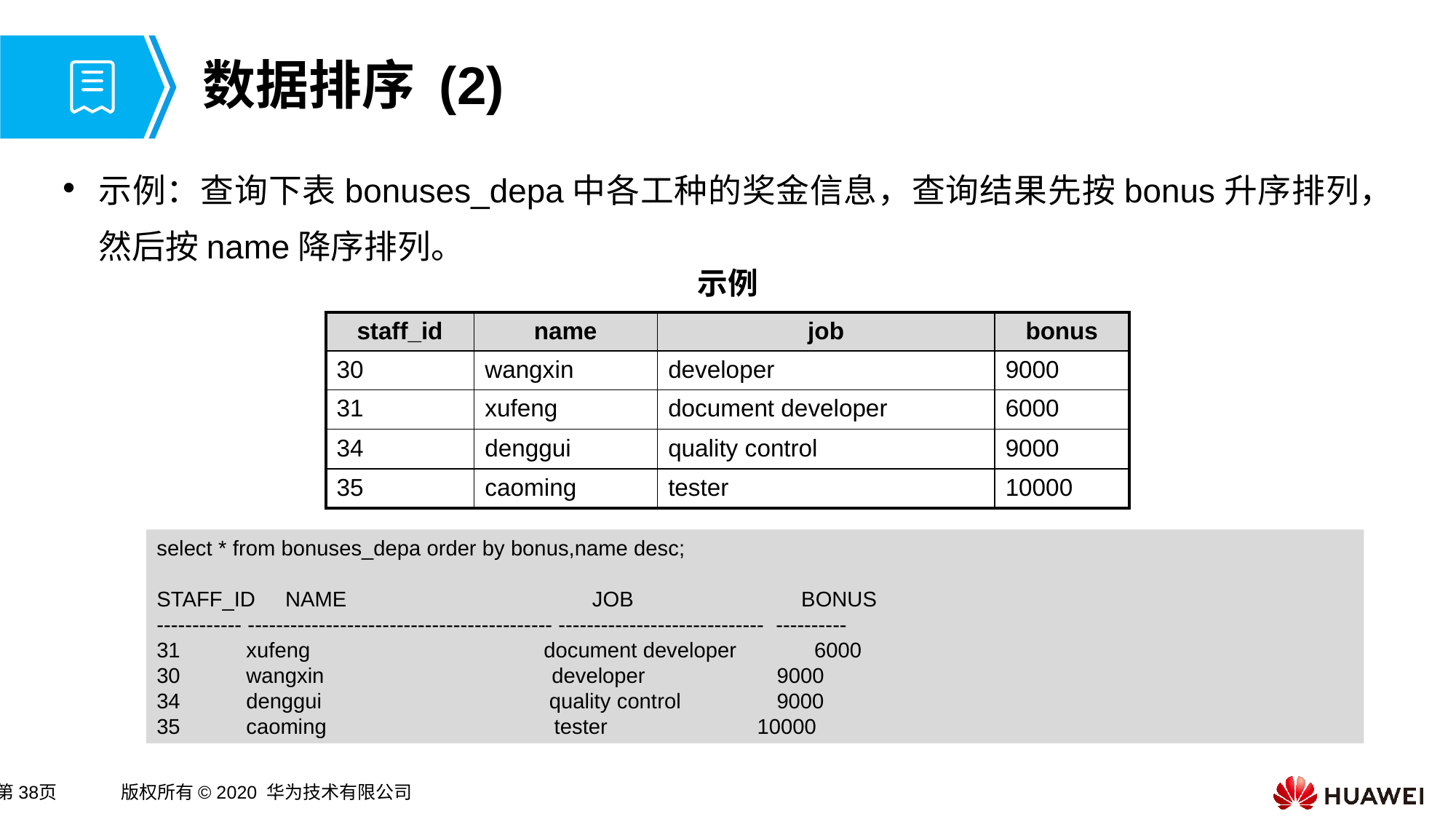

# 数据排序 (2)
示例：查询下表bonuses_depa中各工种的奖金信息，查询结果先按bonus升序排列，然后按name降序排列。
示例
| staff\_id | name | job | bonus |
| --- | --- | --- | --- |
| 30 | wangxin | developer | 9000 |
| 31 | xufeng | document developer | 6000 |
| 34 | denggui | quality control | 9000 |
| 35 | caoming | tester | 10000 |
select * from bonuses_depa order by bonus,name desc;

STAFF_ID     NAME                                         JOB                            BONUS
------------ ------------------------------------------- -----------------------------  ----------
31           xufeng                                       document developer             6000
30           wangxin                                      developer                      9000
34           denggui                                      quality control                9000
35           caoming                                      tester                         10000